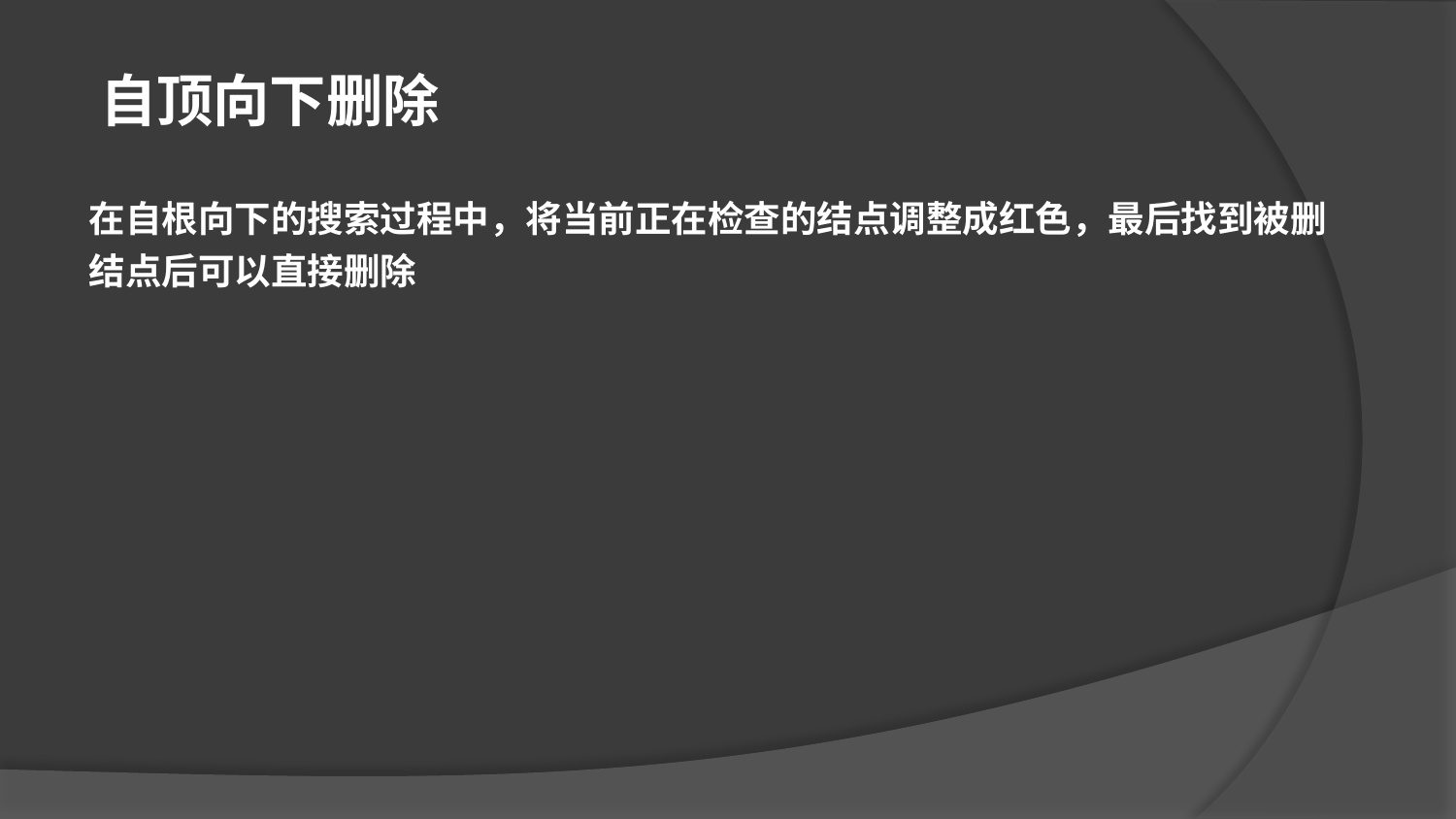

自顶向下删除
在自根向下的搜索过程中，将当前正在检查的结点调整成红色，最后找到被删结点后可以直接删除